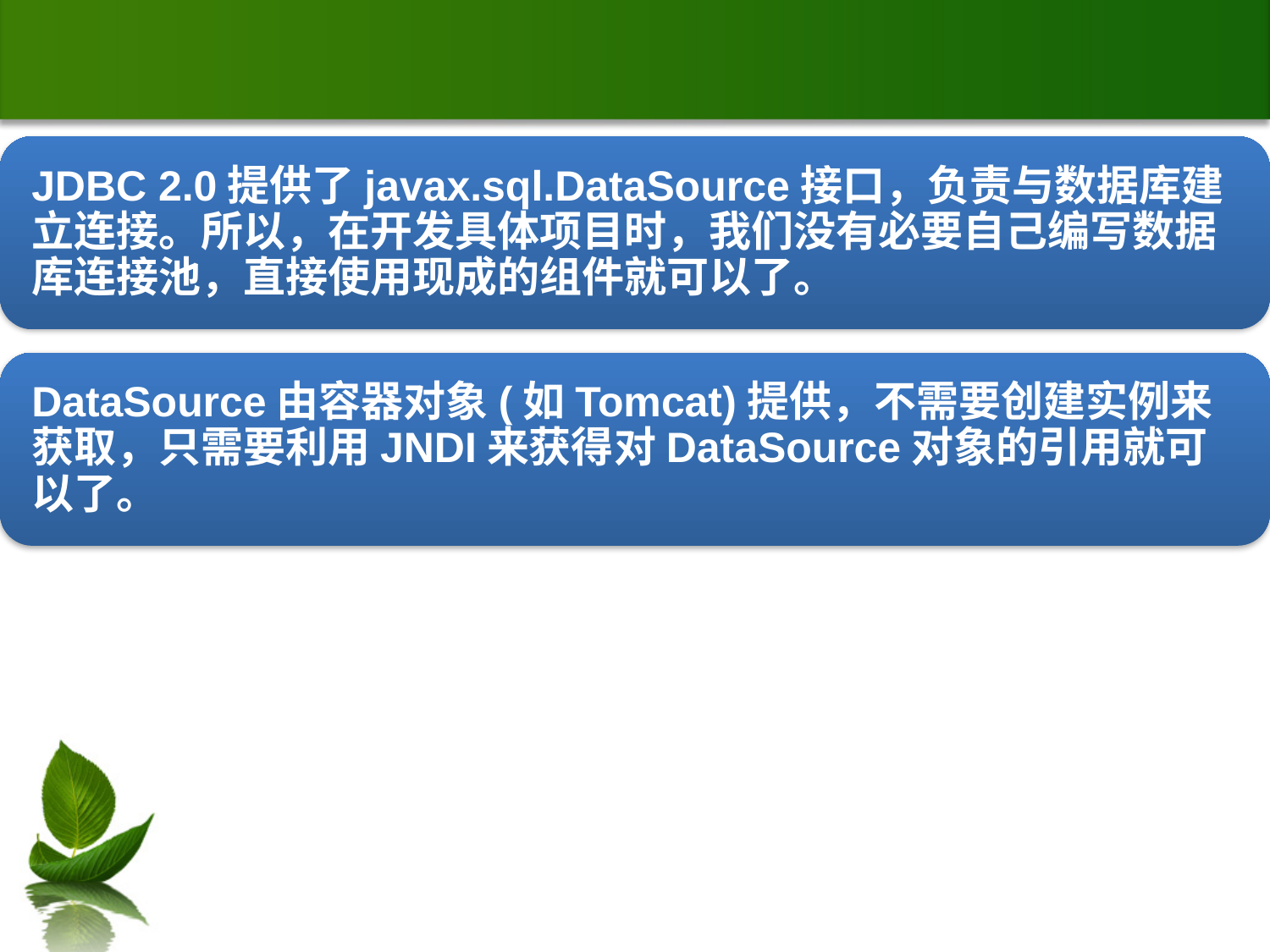

#
JDBC 2.0提供了javax.sql.DataSource接口，负责与数据库建立连接。所以，在开发具体项目时，我们没有必要自己编写数据库连接池，直接使用现成的组件就可以了。
DataSource由容器对象(如Tomcat)提供，不需要创建实例来获取，只需要利用JNDI来获得对DataSource对象的引用就可以了。